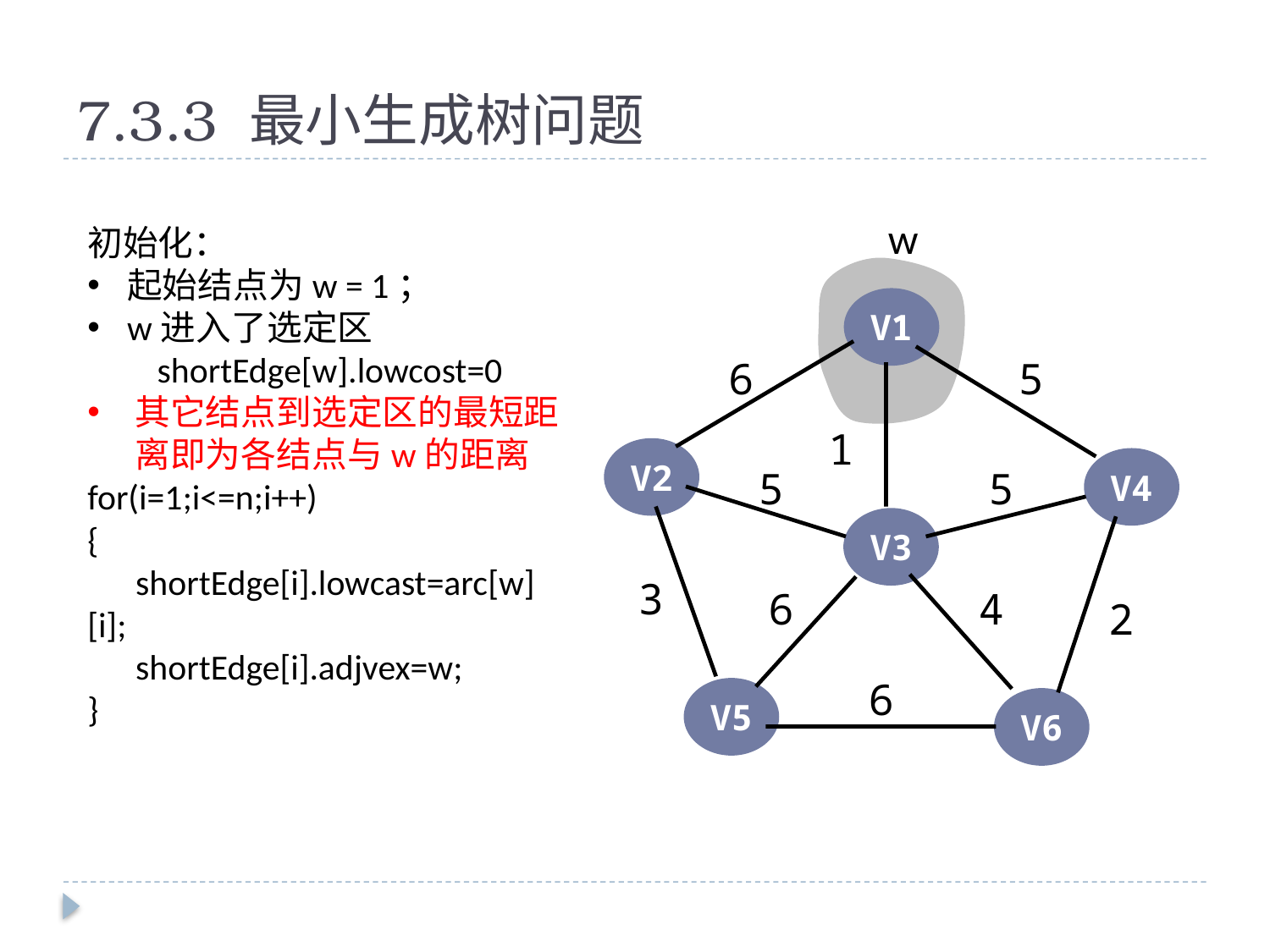

# 7.3.3 最小生成树问题
w
初始化：
起始结点为w = 1；
w进入了选定区
shortEdge[w].lowcost=0
其它结点到选定区的最短距离即为各结点与w的距离
for(i=1;i<=n;i++)
{
      shortEdge[i].lowcast=arc[w][i];
      shortEdge[i].adjvex=w;
}

V1

6

5

1
V2
V4
5
5

V3

3

6

4
2
6
V5
V6